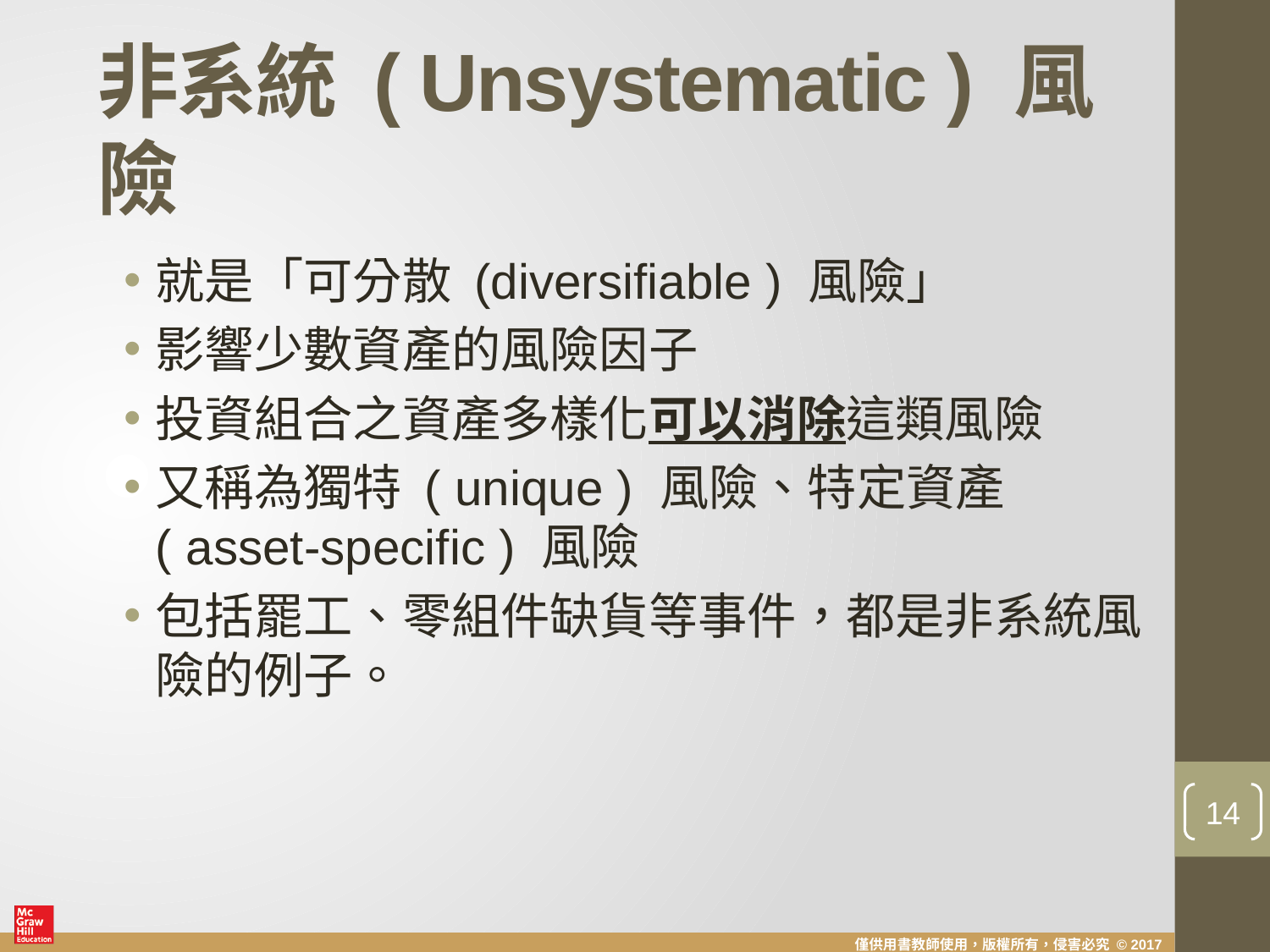

# 非系統 ( Unsystematic ) 風險
就是「可分散 (diversifiable ) 風險」
影響少數資產的風險因子
投資組合之資產多樣化可以消除這類風險
又稱為獨特 ( unique ) 風險、特定資產 ( asset-specific ) 風險
包括罷工、零組件缺貨等事件，都是非系統風險的例子。
14